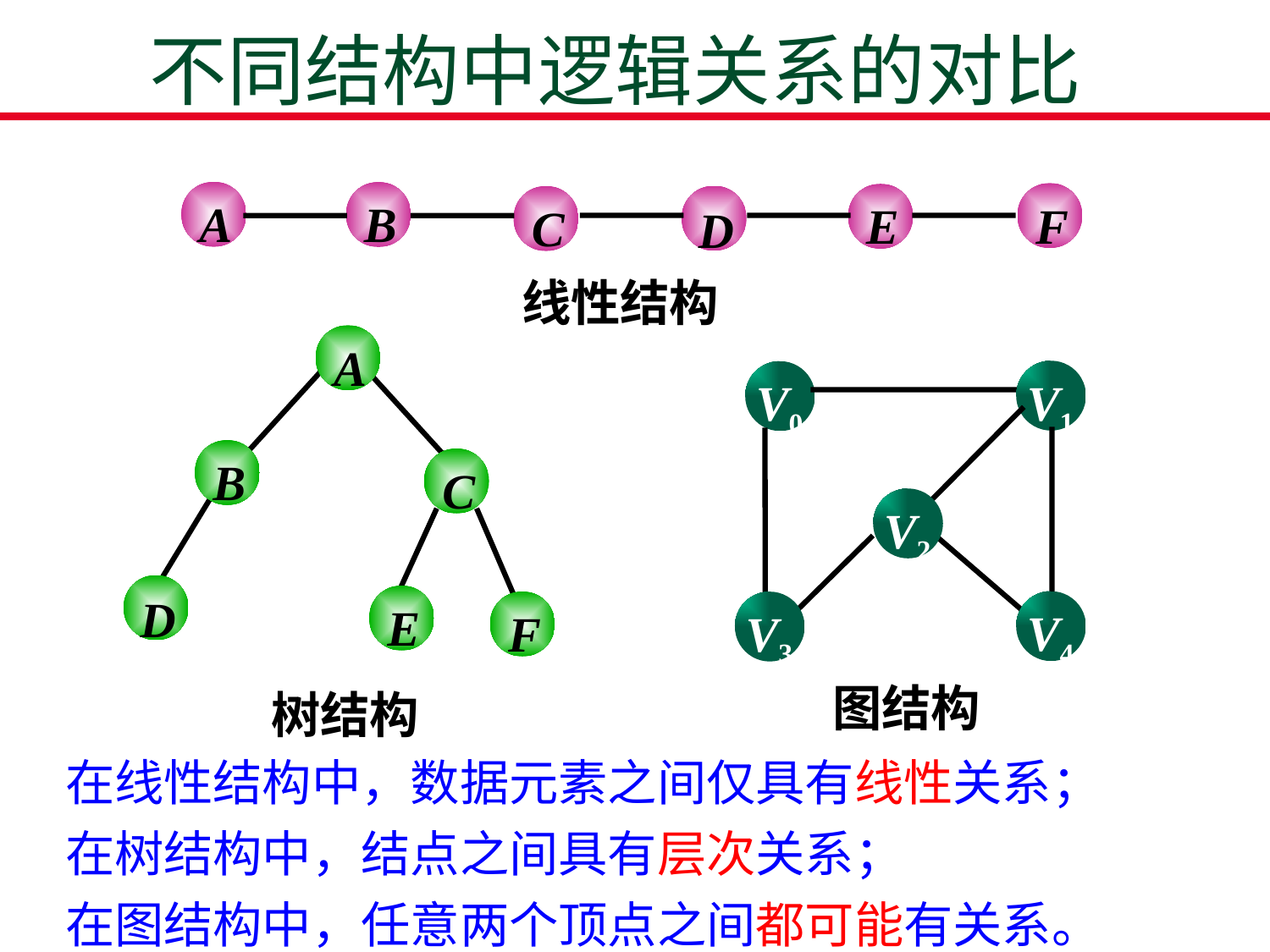

不同结构中逻辑关系的对比
A
B
F
E
C

D

线性结构
A

B

C

D

E

F

树结构
V1
V0

V2

V4
V3

图结构
在线性结构中，数据元素之间仅具有线性关系；
在树结构中，结点之间具有层次关系；
在图结构中，任意两个顶点之间都可能有关系。